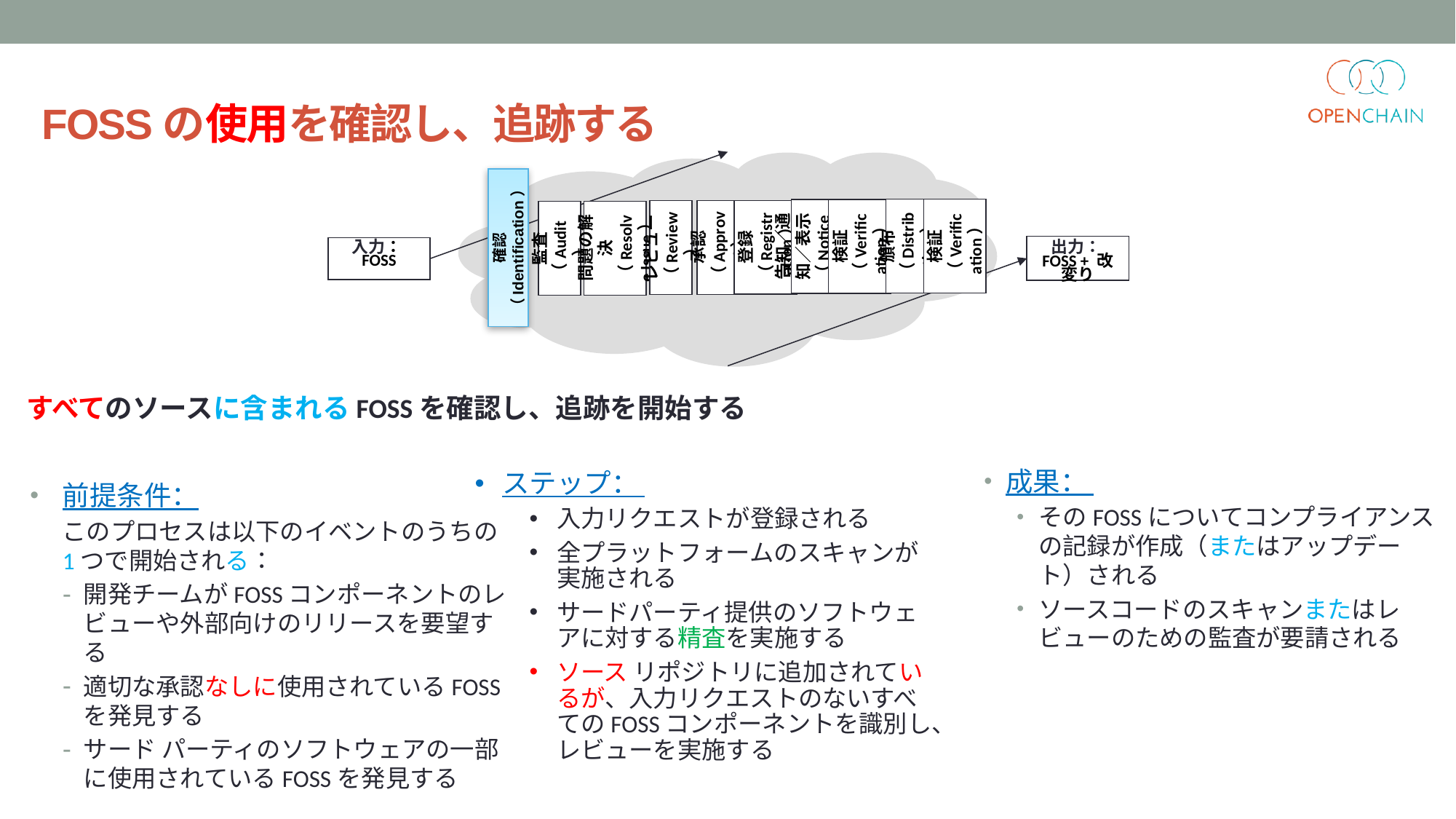

FOSSの使用を確認し、追跡する

確認（Identification）
頒布（Distribution）
検証（Verification）
告知／通知／表示（Notice）
検証（Verification）
登録（Registration）
レビュー（Review）
承認（Approval）
問題の解決（Resolve Issue）
監査（Audit）
出力：
FOSS + 改変り
入力：
FOSS
すべてのソースに含まれるFOSSを確認し、追跡を開始する
前提条件：
このプロセスは以下のイベントのうちの1つで開始される：
開発チームがFOSSコンポーネントのレビューや外部向けのリリースを要望する
適切な承認なしに使用されているFOSSを発見する
サード パーティのソフトウェアの一部に使用されているFOSSを発見する

成果：
そのFOSSについてコンプライアンスの記録が作成（またはアップデート）される
ソースコードのスキャンまたはレビューのための監査が要請される
ステップ：
入力リクエストが登録される
全プラットフォームのスキャンが実施される
サードパーティ提供のソフトウェアに対する精査を実施する
ソース リポジトリに追加されているが、入力リクエストのないすべてのFOSSコンポーネントを識別し、レビューを実施する